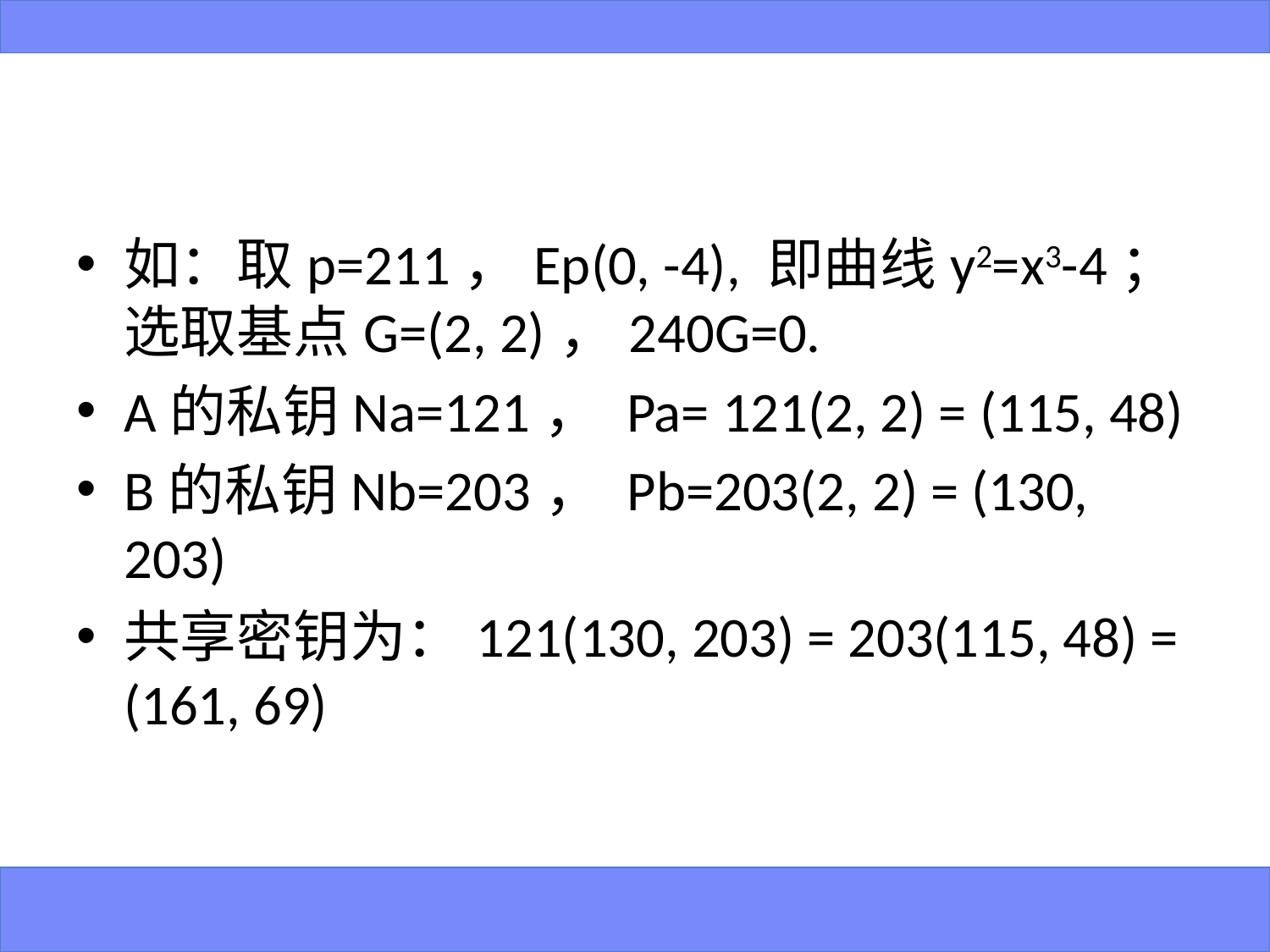

#
如：取p=211，Ep(0, -4), 即曲线y2=x3-4； 选取基点G=(2, 2)，240G=0.
A的私钥Na=121， Pa= 121(2, 2) = (115, 48)
B的私钥Nb=203， Pb=203(2, 2) = (130, 203)
共享密钥为：121(130, 203) = 203(115, 48) = (161, 69)